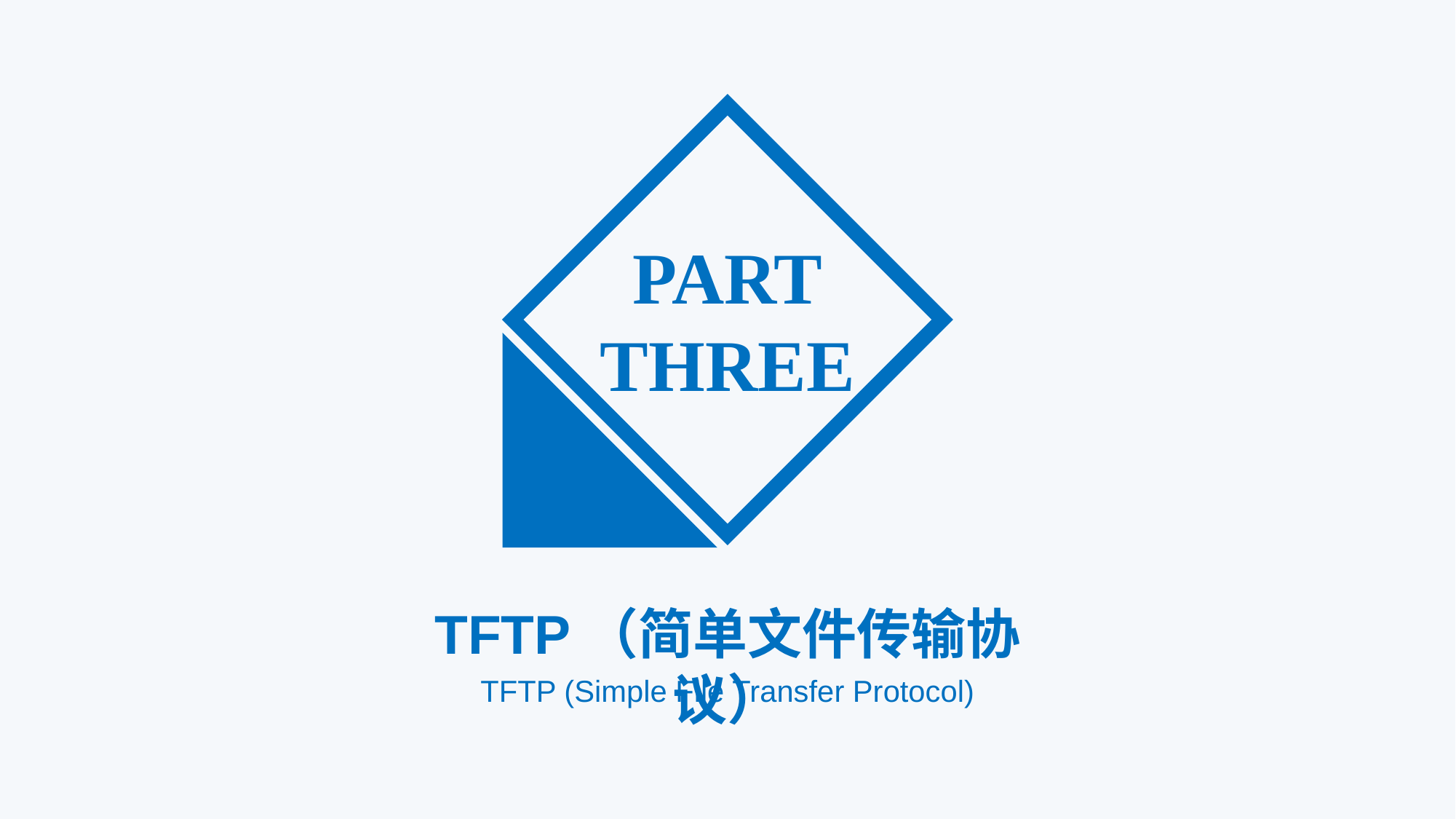

PART
THREE

TFTP（简单文件传输协议）
TFTP (Simple File Transfer Protocol)